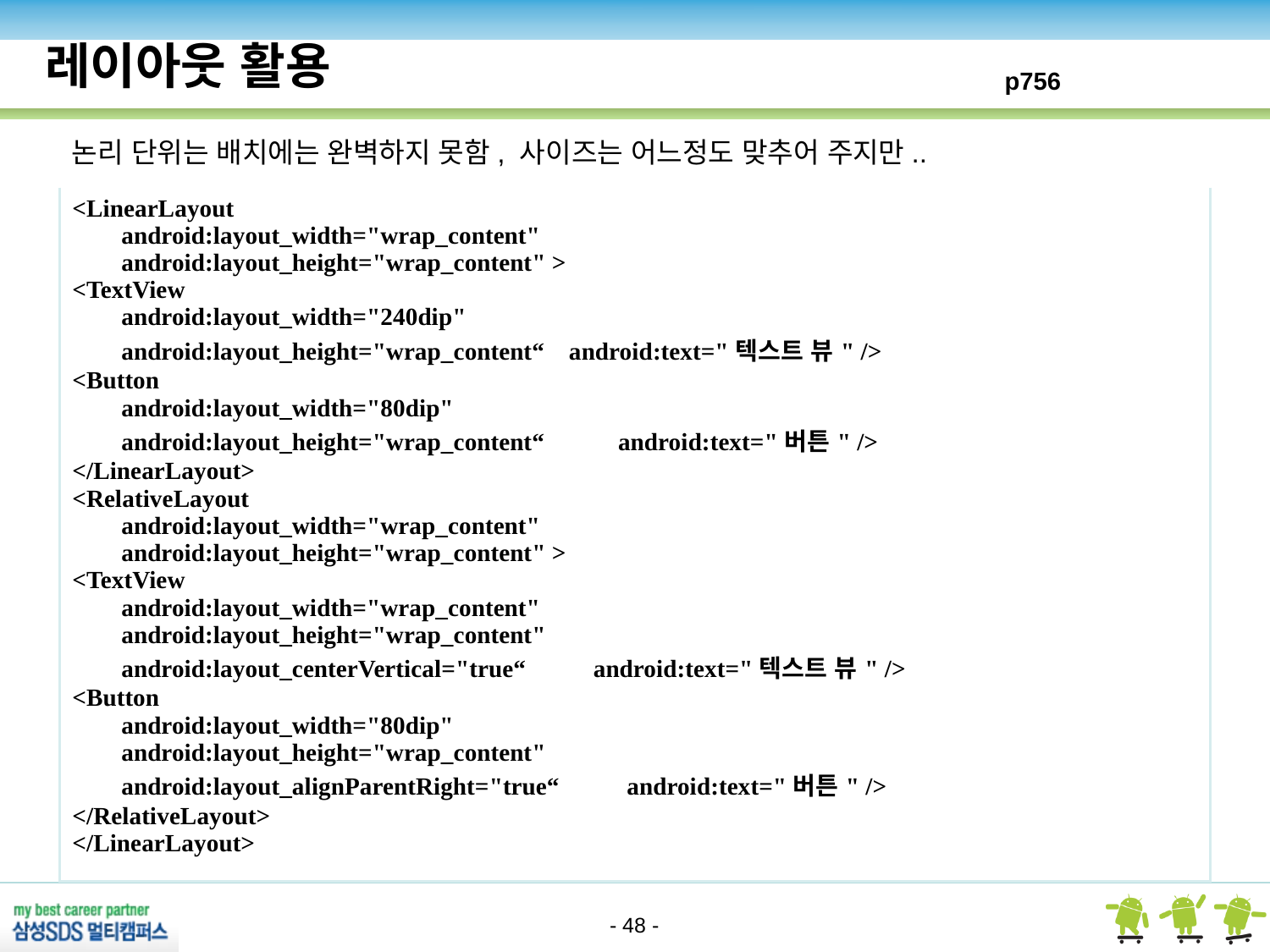

레이아웃 활용
p756
논리 단위는 배치에는 완벽하지 못함, 사이즈는 어느정도 맞추어 주지만..
| <LinearLayout android:layout\_width="wrap\_content" android:layout\_height="wrap\_content" > <TextView android:layout\_width="240dip" android:layout\_height="wrap\_content“ android:text="텍스트 뷰" /> <Button android:layout\_width="80dip" android:layout\_height="wrap\_content“ android:text="버튼" /> </LinearLayout> <RelativeLayout android:layout\_width="wrap\_content" android:layout\_height="wrap\_content" > <TextView android:layout\_width="wrap\_content" android:layout\_height="wrap\_content" android:layout\_centerVertical="true“ android:text="텍스트 뷰" /> <Button android:layout\_width="80dip" android:layout\_height="wrap\_content" android:layout\_alignParentRight="true“ android:text="버튼" /> </RelativeLayout> </LinearLayout> |
| --- |
- 48 -